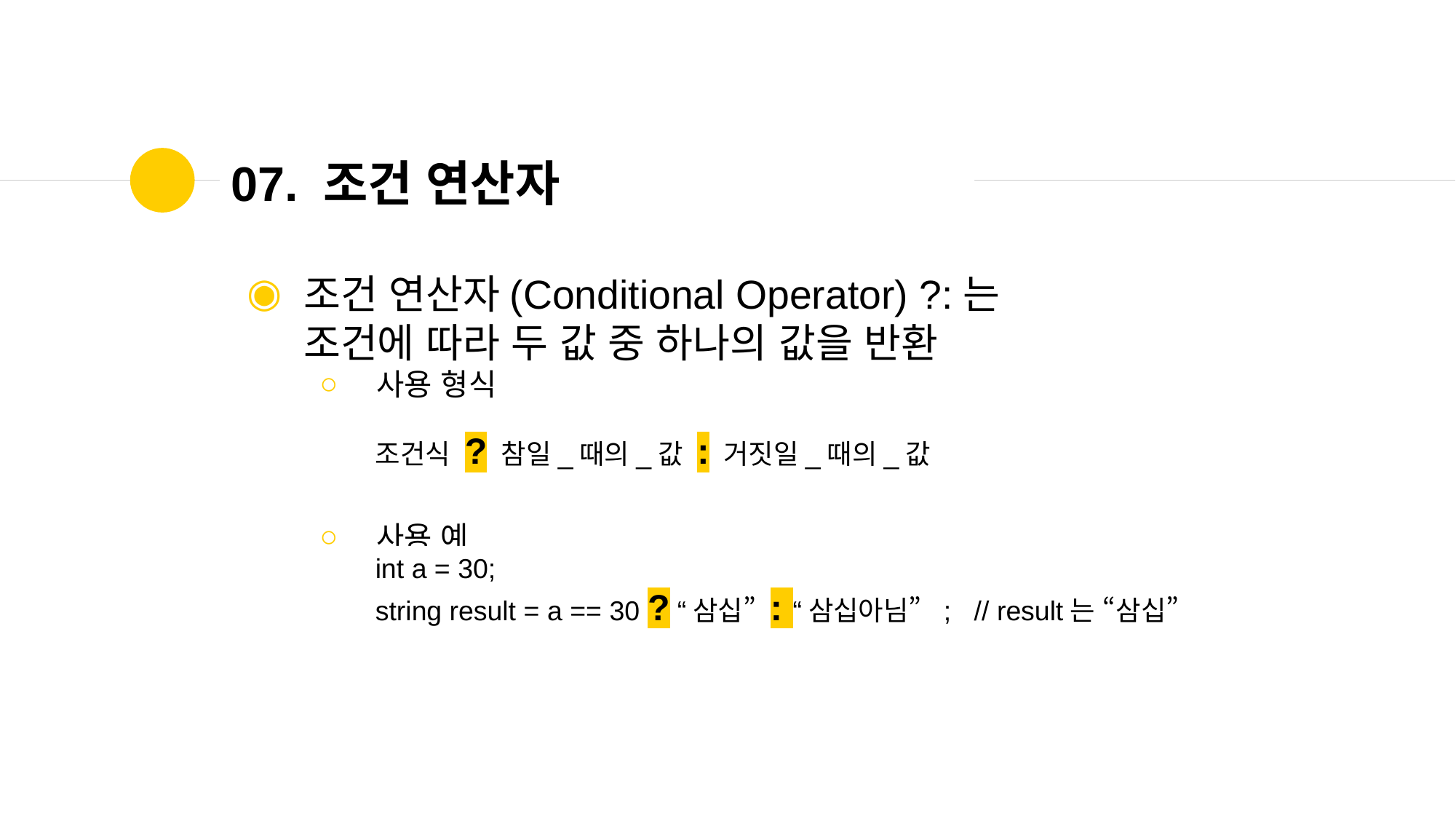

# 07. 조건 연산자
조건 연산자(Conditional Operator) ?:는
조건에 따라 두 값 중 하나의 값을 반환
사용 형식

사용 예
조건식 ? 참일_때의_값 : 거짓일_때의_값
int a = 30;
string result = a == 30 ? “삼십” : “삼십아님”  ;   // result는 “삼십”